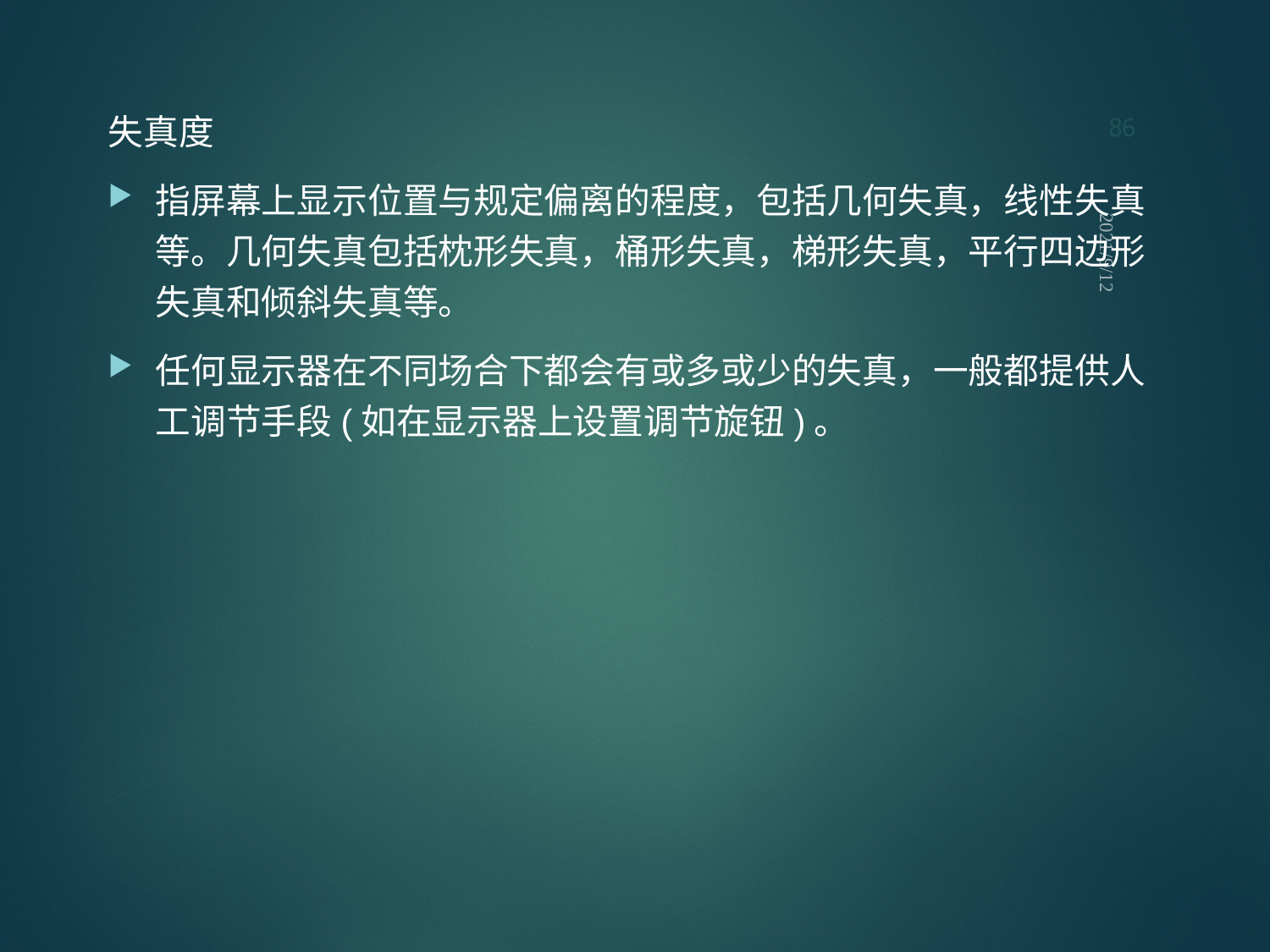

86
失真度
指屏幕上显示位置与规定偏离的程度，包括几何失真，线性失真等。几何失真包括枕形失真，桶形失真，梯形失真，平行四边形失真和倾斜失真等。
任何显示器在不同场合下都会有或多或少的失真，一般都提供人工调节手段(如在显示器上设置调节旋钮)。
2021/9/12